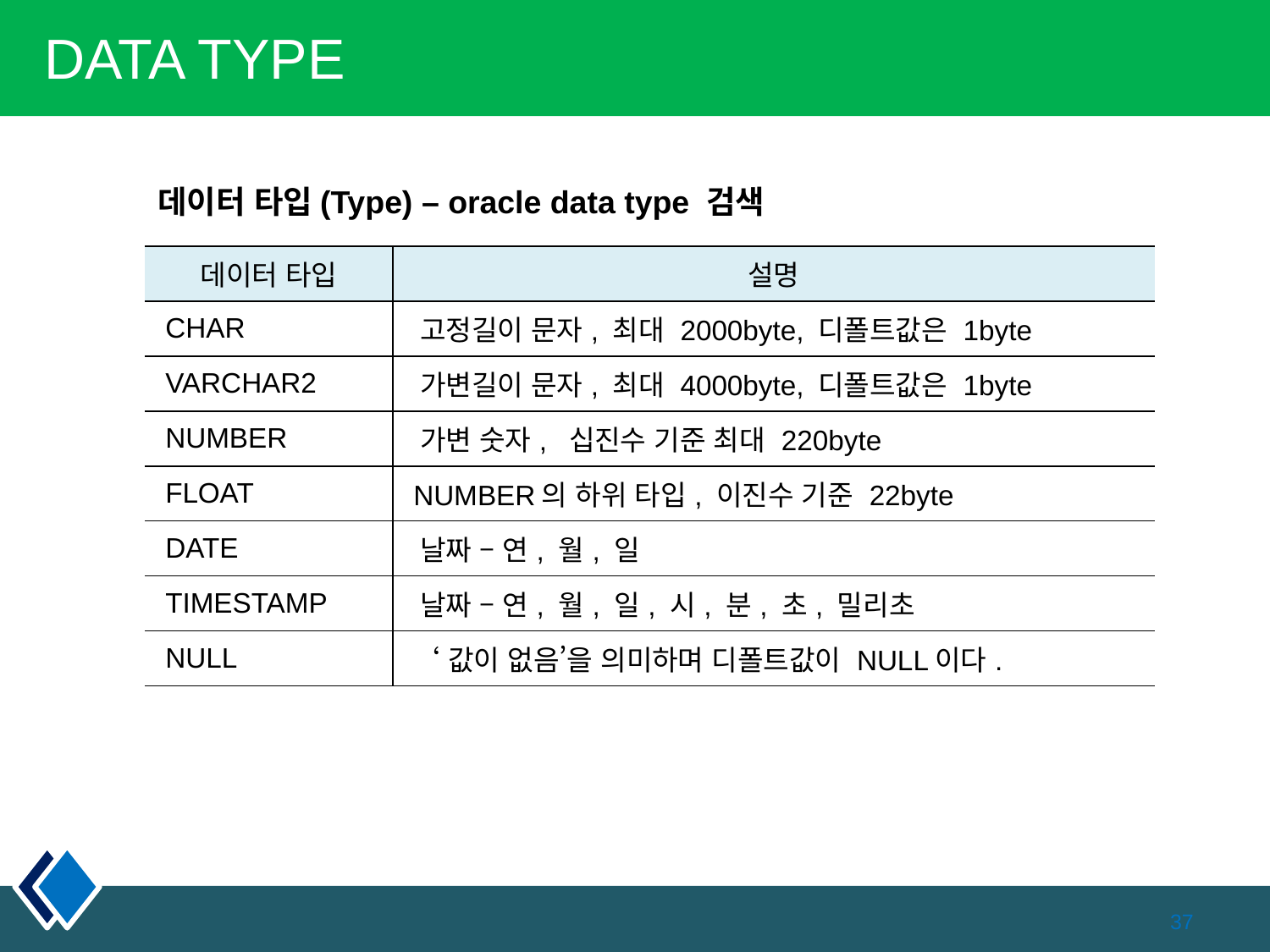

# DATA TYPE
데이터 타입(Type) – oracle data type 검색
| 데이터 타입 | 설명 |
| --- | --- |
| CHAR | 고정길이 문자, 최대 2000byte, 디폴트값은 1byte |
| VARCHAR2 | 가변길이 문자, 최대 4000byte, 디폴트값은 1byte |
| NUMBER | 가변 숫자, 십진수 기준 최대 220byte |
| FLOAT | NUMBER의 하위 타입, 이진수 기준 22byte |
| DATE | 날짜 – 연, 월, 일 |
| TIMESTAMP | 날짜 – 연, 월, 일, 시, 분, 초, 밀리초 |
| NULL | ‘값이 없음’을 의미하며 디폴트값이 NULL이다. |
37